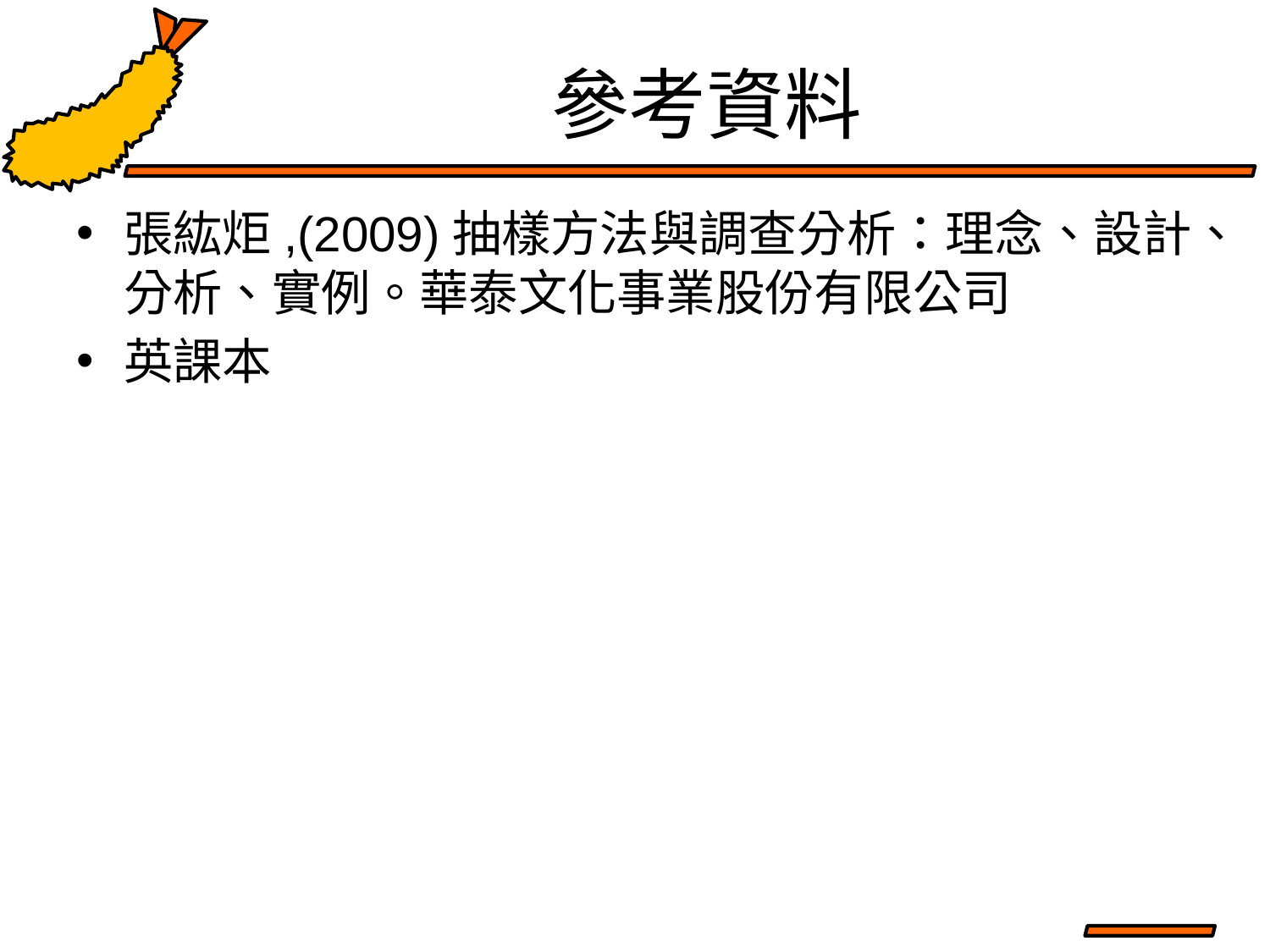

# 參考資料
張紘炬,(2009)抽樣方法與調查分析：理念、設計、分析、實例。華泰文化事業股份有限公司
英課本